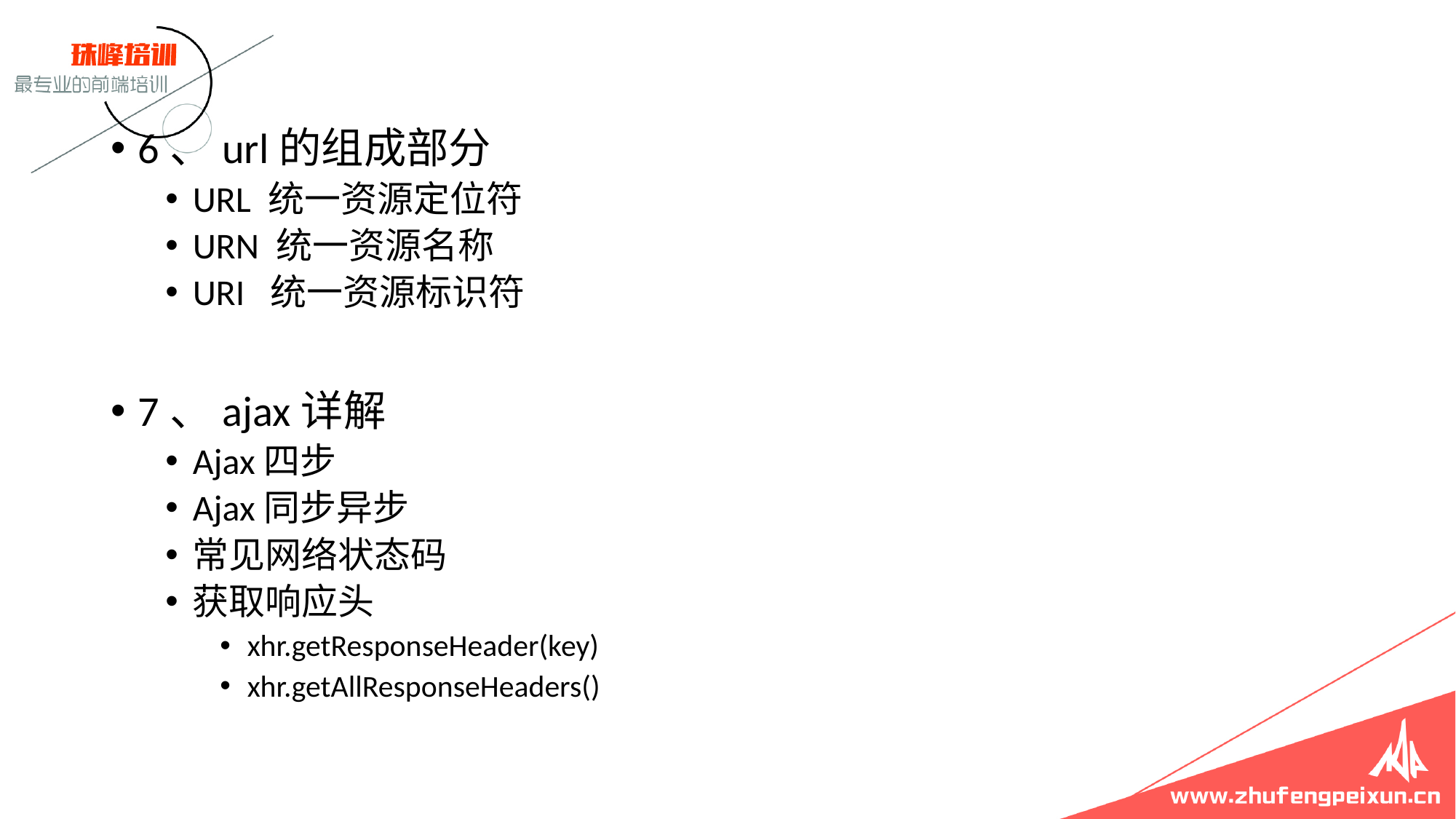

6、url的组成部分
URL 统一资源定位符
URN 统一资源名称
URI  统一资源标识符

7、ajax详解
Ajax四步
Ajax同步异步
常见网络状态码
获取响应头
xhr.getResponseHeader(key)
xhr.getAllResponseHeaders()